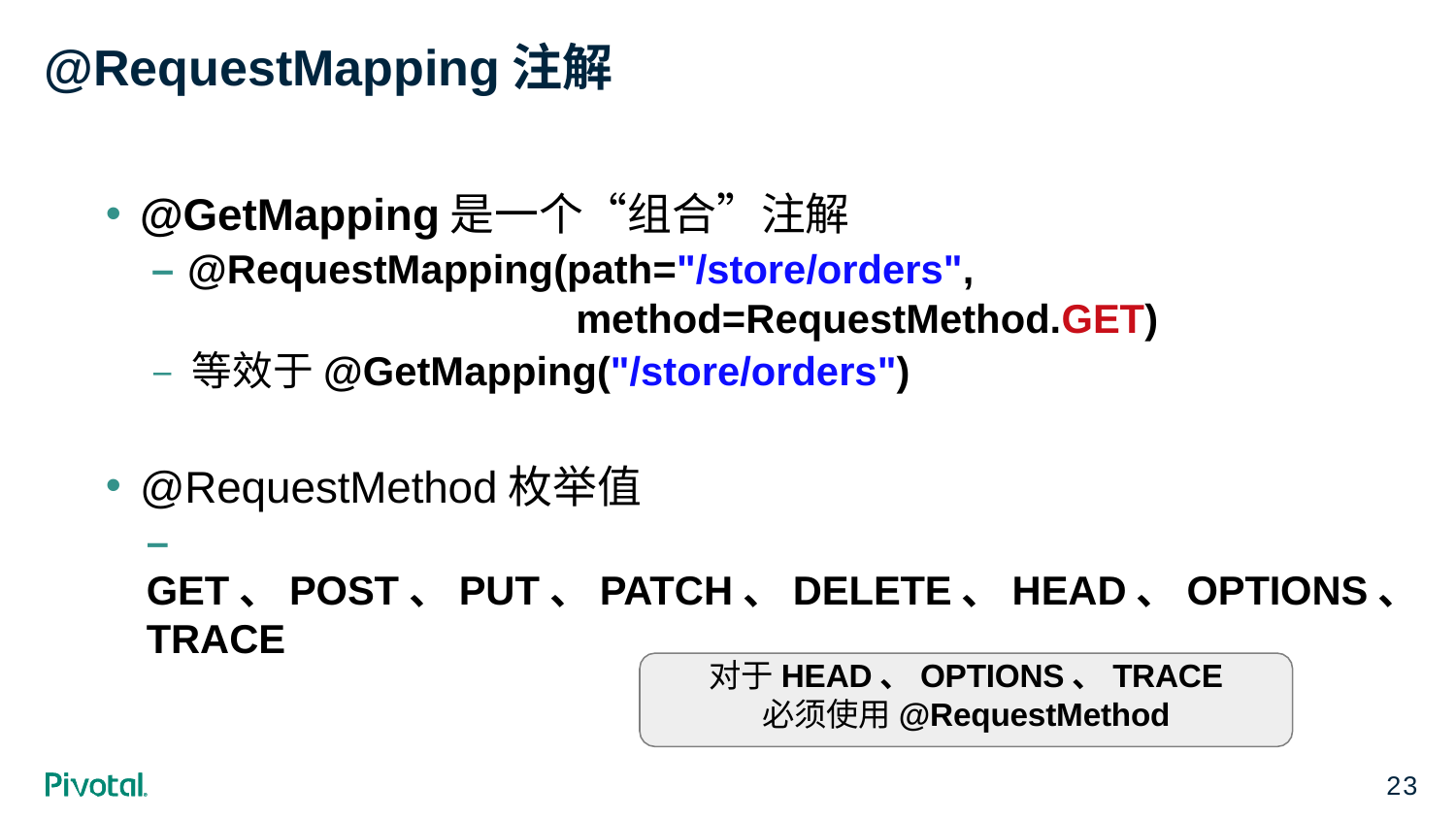

# @RequestMapping注解
@GetMapping是一个“组合”注解
– @RequestMapping(path="/store/orders",
method=RequestMethod.GET)
– 等效于@GetMapping("/store/orders")

@RequestMethod枚举值
– GET、POST、PUT、PATCH、DELETE、HEAD、OPTIONS、TRACE

对于HEAD、OPTIONS、TRACE
必须使用@RequestMethod

23